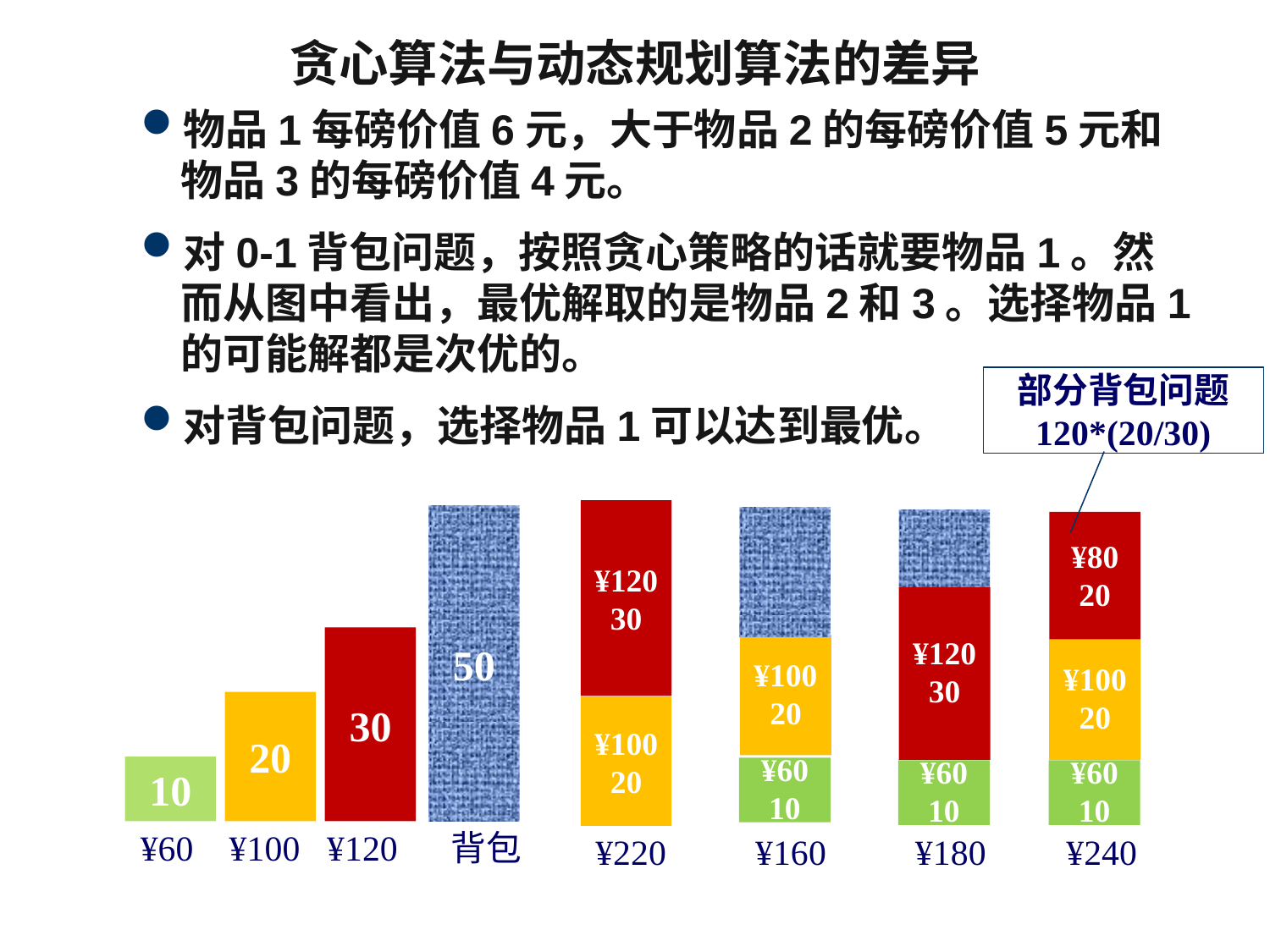

贪心算法与动态规划算法的差异
物品1每磅价值6元，大于物品2的每磅价值5元和物品3的每磅价值4元。
对0-1背包问题，按照贪心策略的话就要物品1。然而从图中看出，最优解取的是物品2和3。选择物品1的可能解都是次优的。
对背包问题，选择物品1可以达到最优。
部分背包问题
120*(20/30)
¥120
30

¥80
20

¥120
30

¥100
20

¥100
20

¥100
20

¥60
10

¥60
10

¥60
10

50
30
20
10
¥60    ¥100   ¥120     背包
¥220          ¥160          ¥180         ¥240